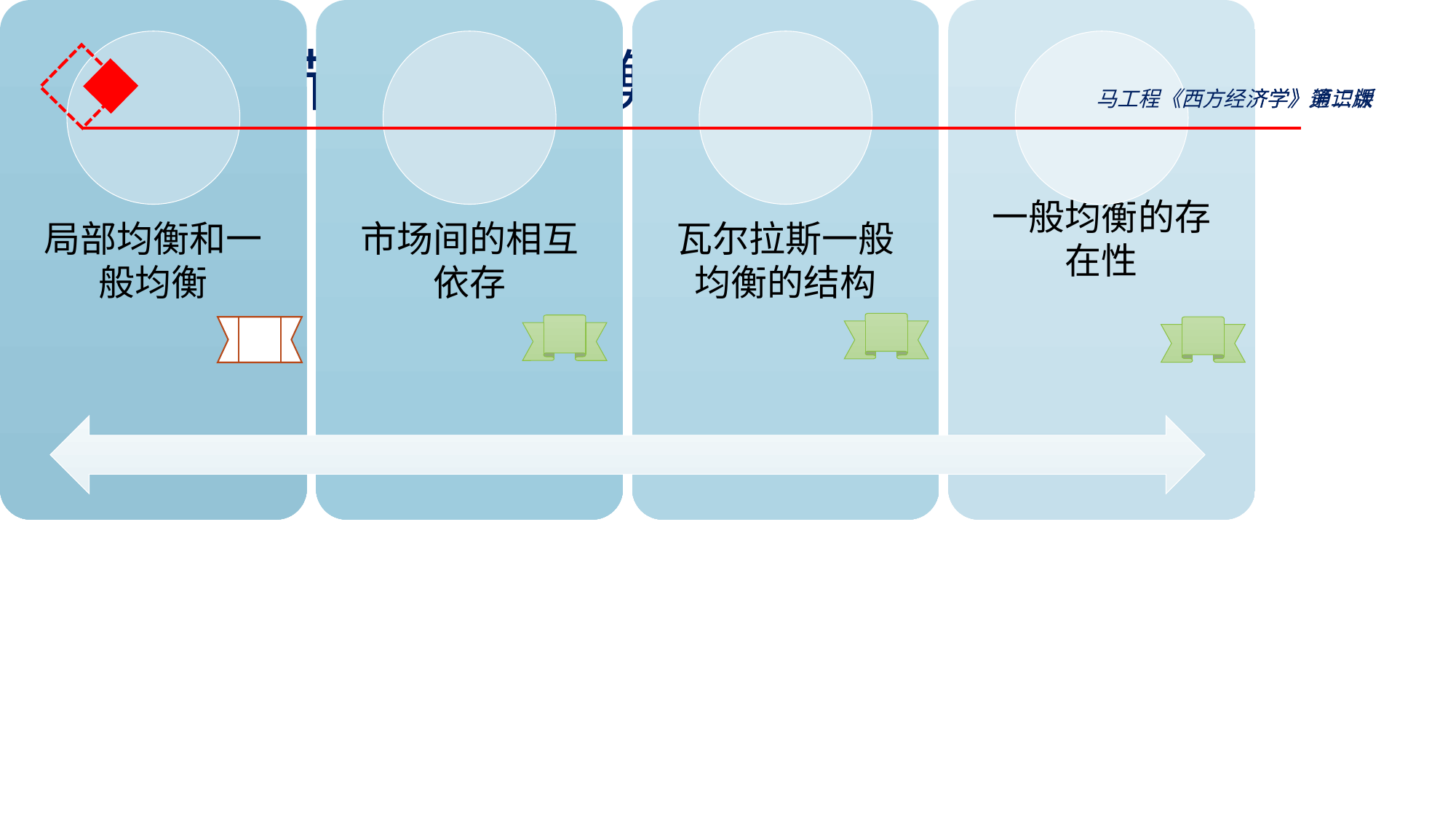

# 第一节   一般均衡

马工程《西方经济学》第二版

局部均衡和一般均衡
市场间的相互依存
瓦尔拉斯一般均衡的结构
一般均衡的存在性